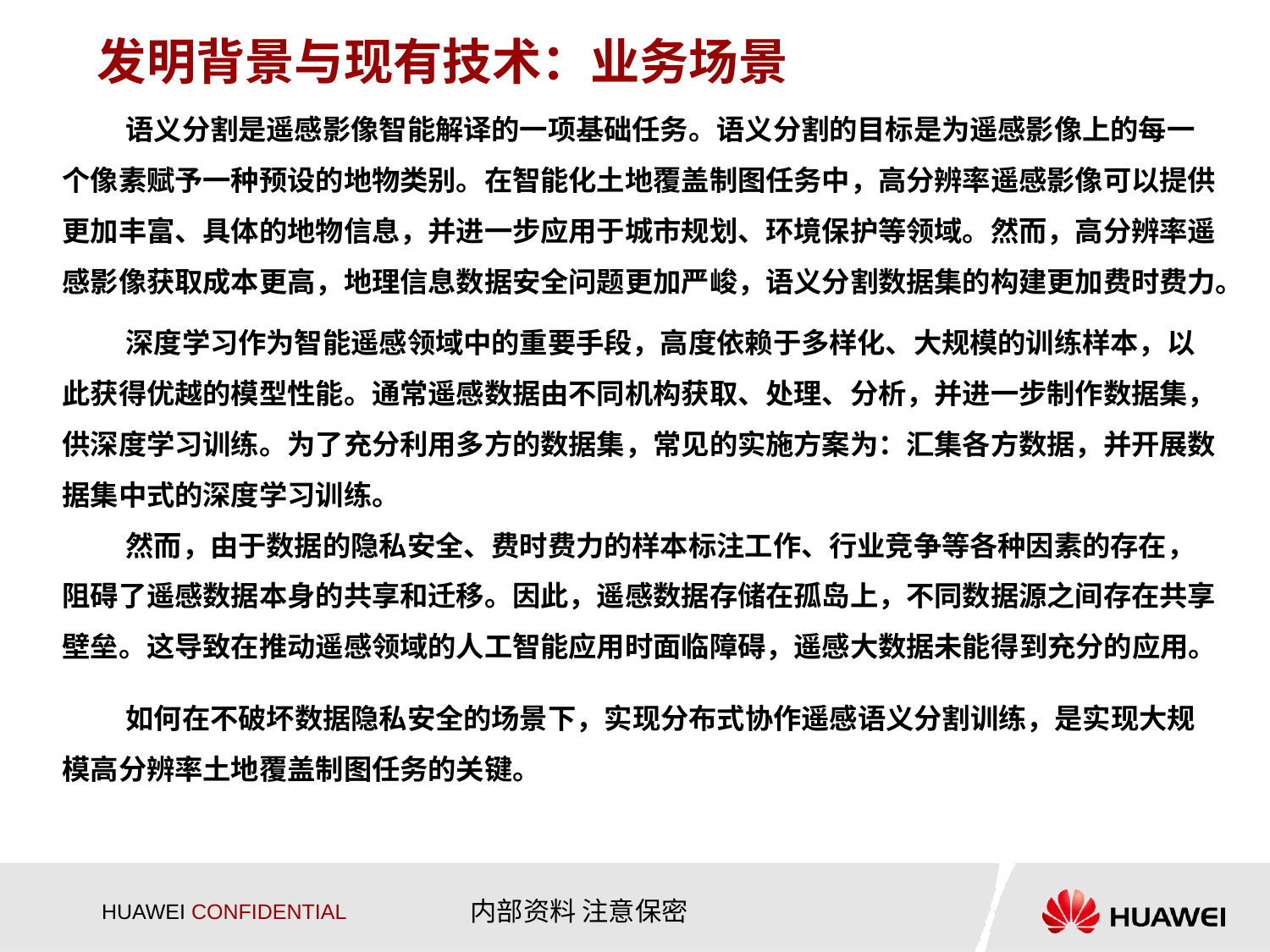

# 发明背景与现有技术：业务场景
语义分割是遥感影像智能解译的一项基础任务。语义分割的目标是为遥感影像上的每一个像素赋予一种预设的地物类别。在智能化土地覆盖制图任务中，高分辨率遥感影像可以提供更加丰富、具体的地物信息，并进一步应用于城市规划、环境保护等领域。然而，高分辨率遥感影像获取成本更高，地理信息数据安全问题更加严峻，语义分割数据集的构建更加费时费力。
深度学习作为智能遥感领域中的重要手段，高度依赖于多样化、大规模的训练样本，以此获得优越的模型性能。通常遥感数据由不同机构获取、处理、分析，并进一步制作数据集，供深度学习训练。为了充分利用多方的数据集，常见的实施方案为：汇集各方数据，并开展数据集中式的深度学习训练。
然而，由于数据的隐私安全、费时费力的样本标注工作、行业竞争等各种因素的存在，阻碍了遥感数据本身的共享和迁移。因此，遥感数据存储在孤岛上，不同数据源之间存在共享壁垒。这导致在推动遥感领域的人工智能应用时面临障碍，遥感大数据未能得到充分的应用。
如何在不破坏数据隐私安全的场景下，实现分布式协作遥感语义分割训练，是实现大规模高分辨率土地覆盖制图任务的关键。